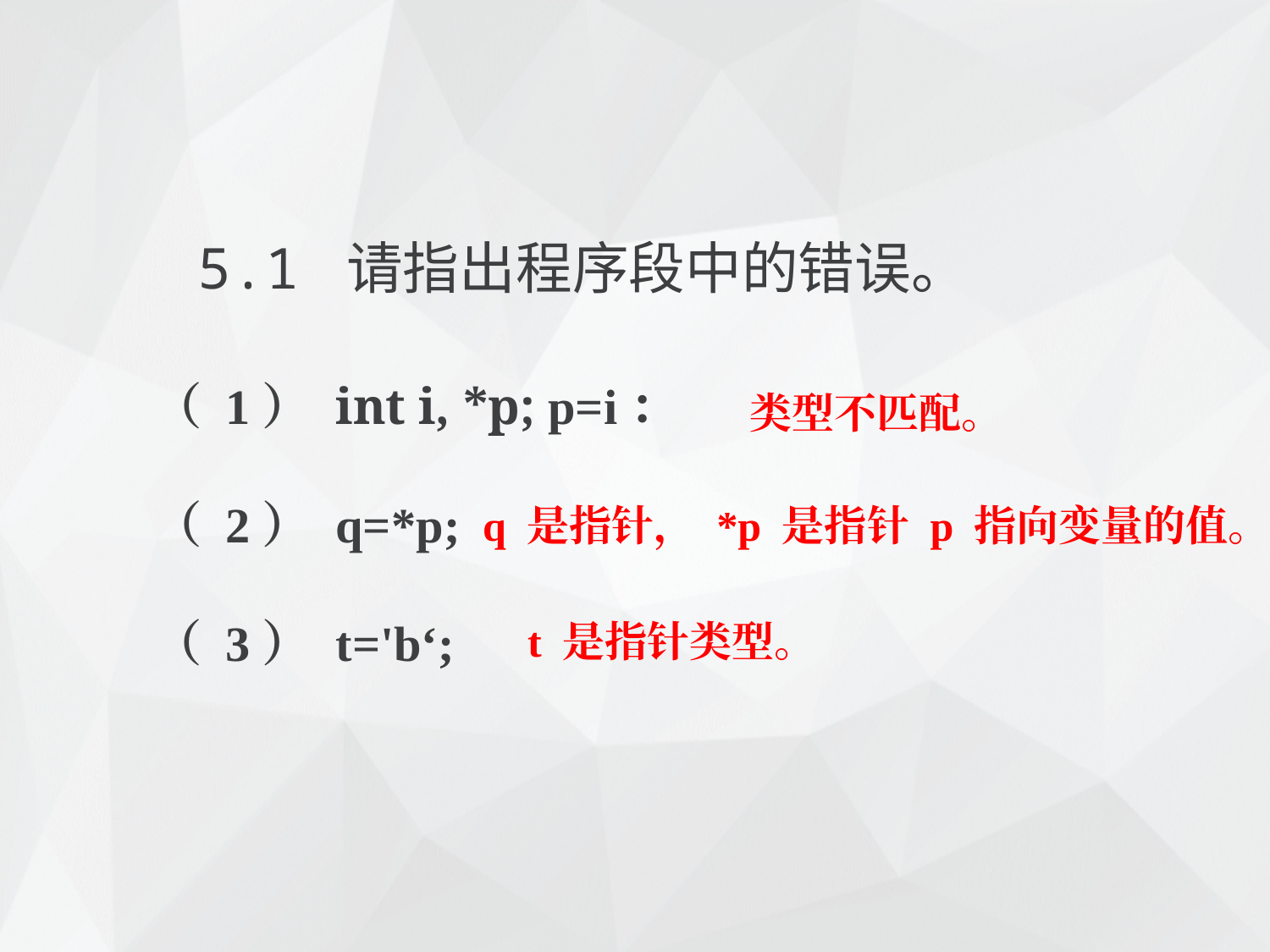

5.1 请指出程序段中的错误。
（ 1） int i, *p; p=i：
（ 2） q=*p;
（ 3） t='b‘;
类型不匹配。
q 是指针， *p 是指针 p 指向变量的值。
t 是指针类型。